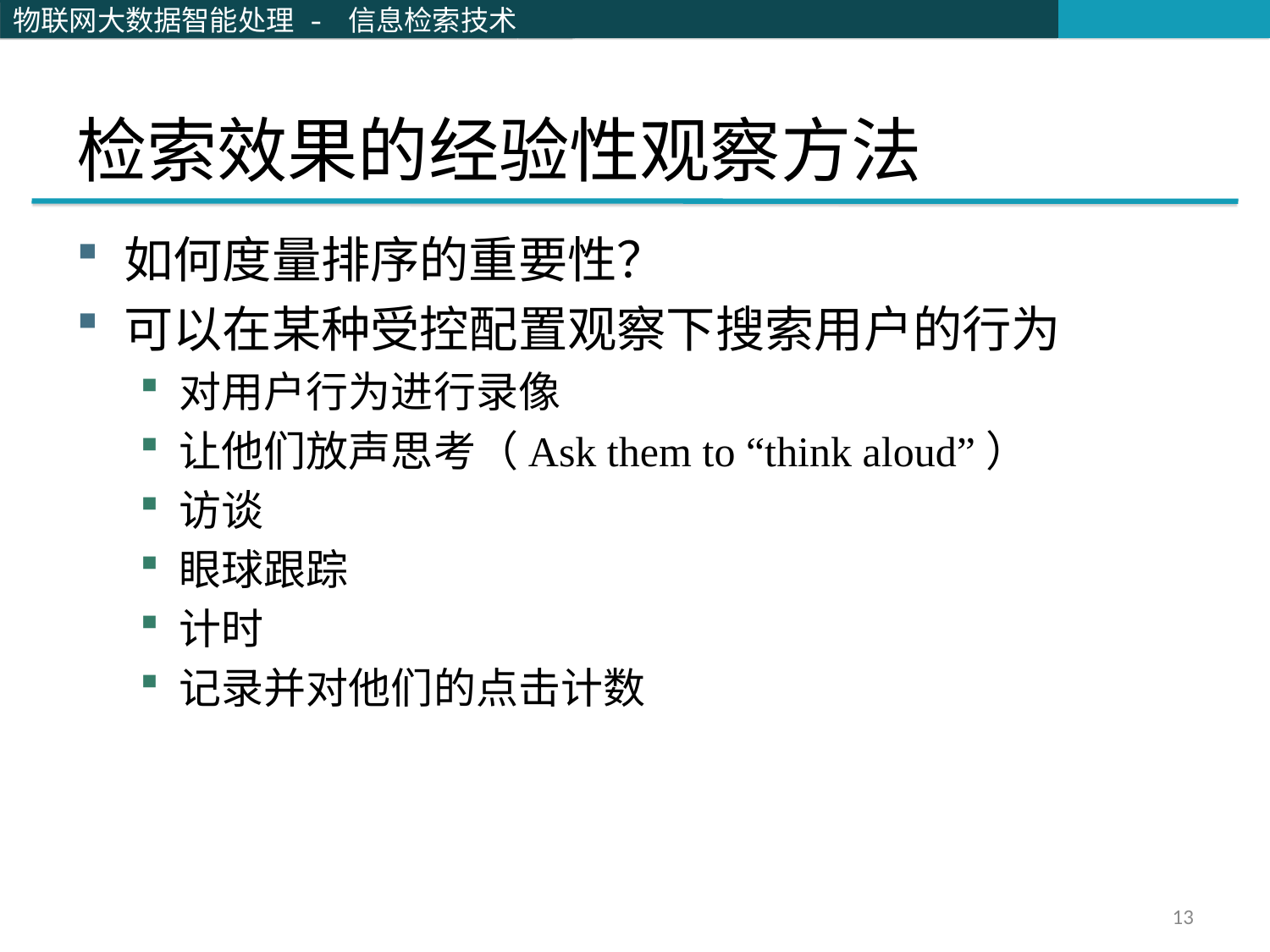

# 检索效果的经验性观察方法
如何度量排序的重要性？
可以在某种受控配置观察下搜索用户的行为
对用户行为进行录像
让他们放声思考（Ask them to “think aloud”）
访谈
眼球跟踪
计时
记录并对他们的点击计数
13